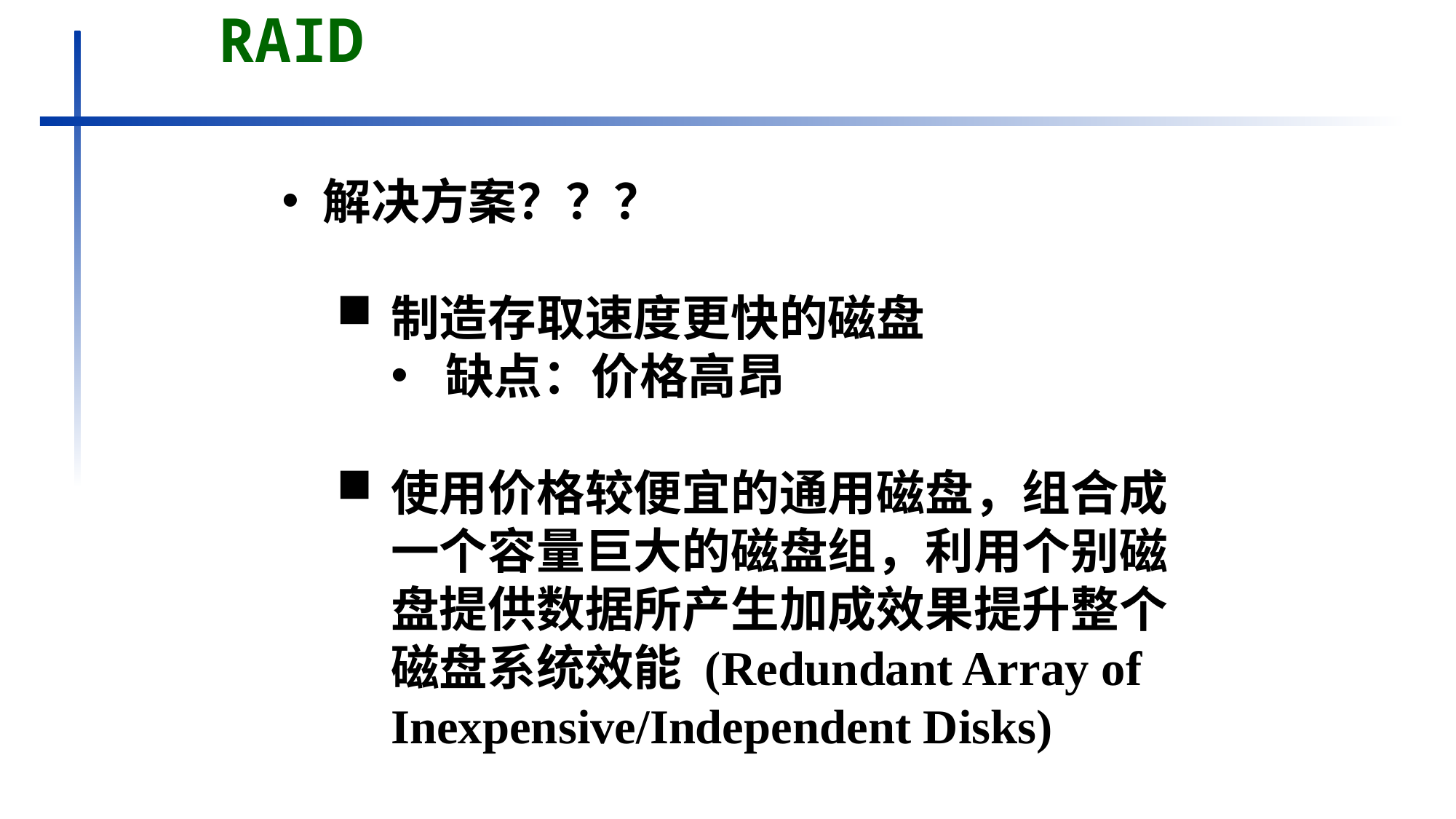

RAID
解决方案？？？

制造存取速度更快的磁盘
缺点：价格高昂

使用价格较便宜的通用磁盘，组合成一个容量巨大的磁盘组，利用个别磁盘提供数据所产生加成效果提升整个磁盘系统效能 (Redundant Array of    Inexpensive/Independent Disks)